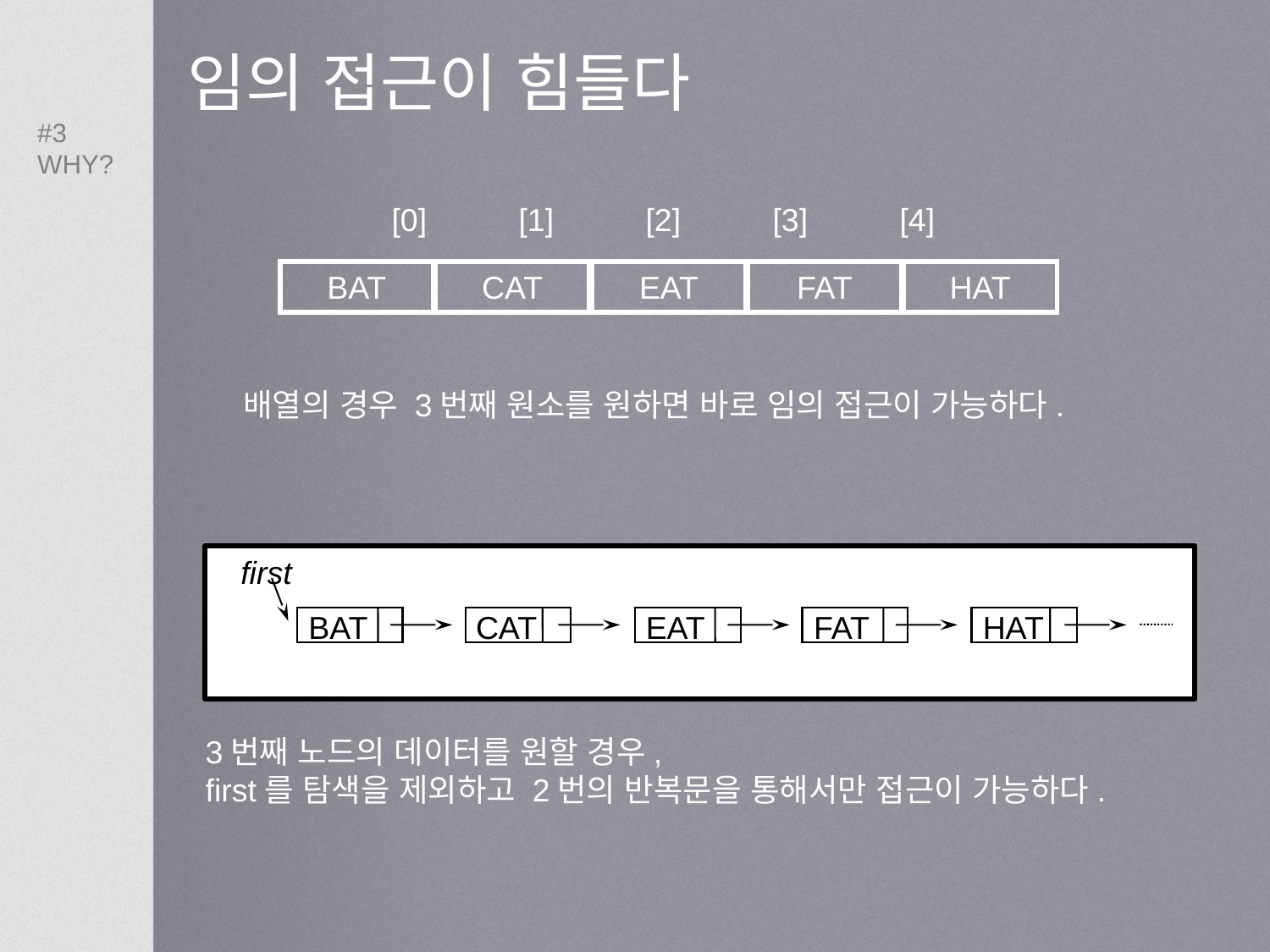

임의 접근이 힘들다
#3 WHY?
[0]	[1]	[2]	[3]	[4]
HAT
EAT
FAT
BAT
CAT
배열의 경우 3번째 원소를 원하면 바로 임의 접근이 가능하다.

first

BAT
CAT
EAT
FAT
HAT

3번째 노드의 데이터를 원할 경우,
first를 탐색을 제외하고 2번의 반복문을 통해서만 접근이 가능하다.